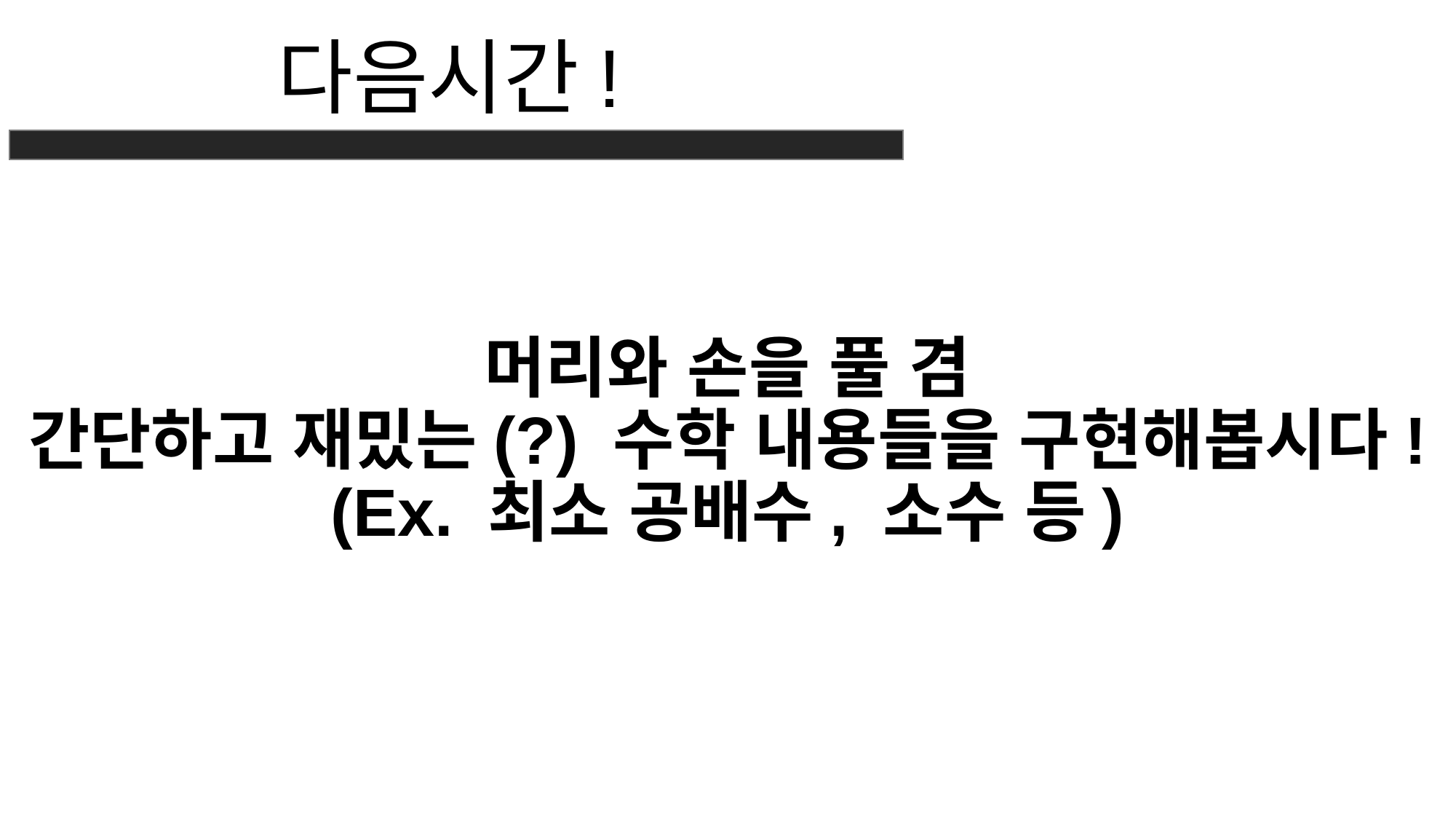

다음시간!

머리와 손을 풀 겸
간단하고 재밌는(?) 수학 내용들을 구현해봅시다!
(Ex. 최소 공배수, 소수 등)